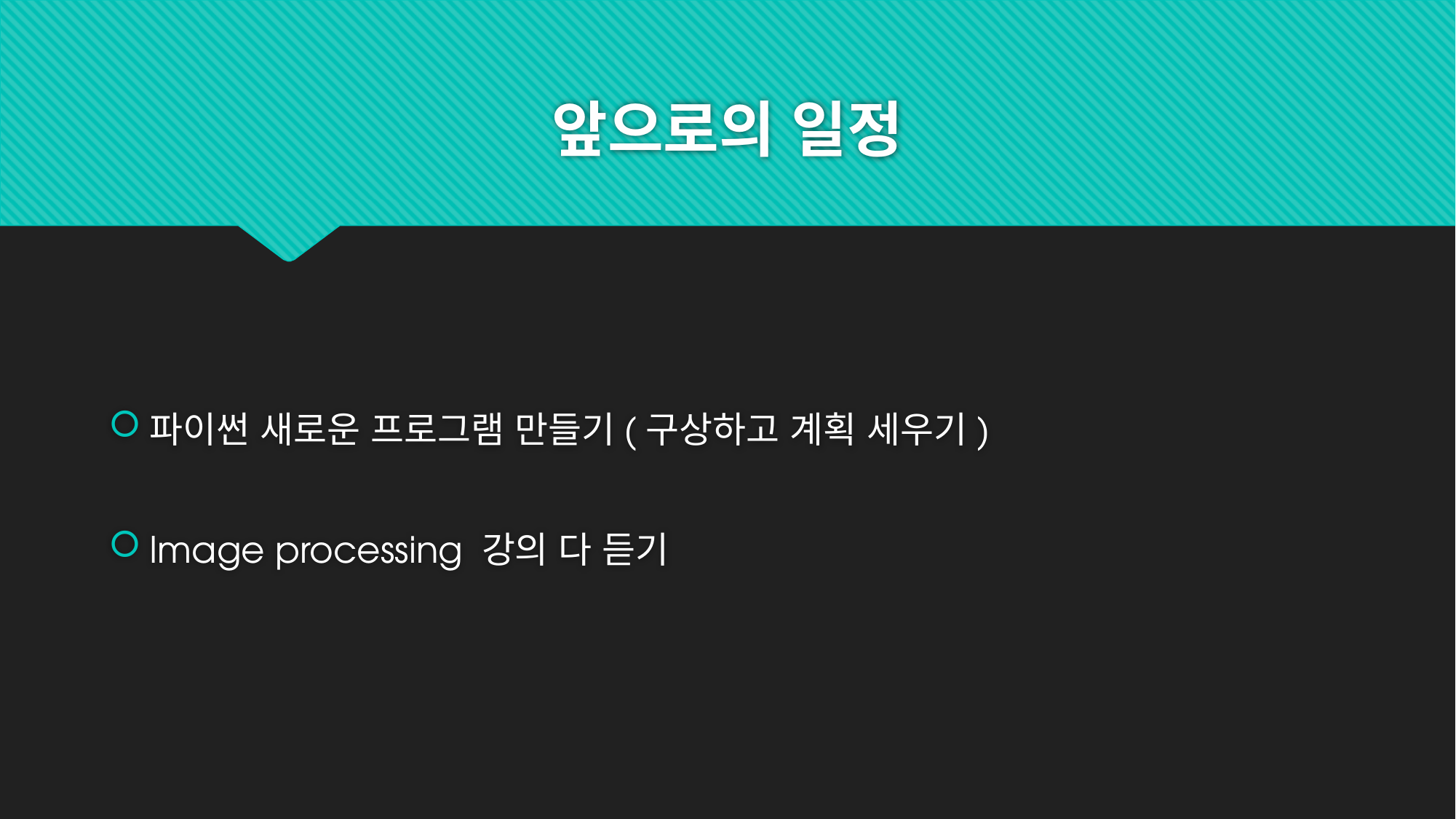

# 앞으로의 일정

파이썬 새로운 프로그램 만들기(구상하고 계획 세우기)

Image processing 강의 다 듣기